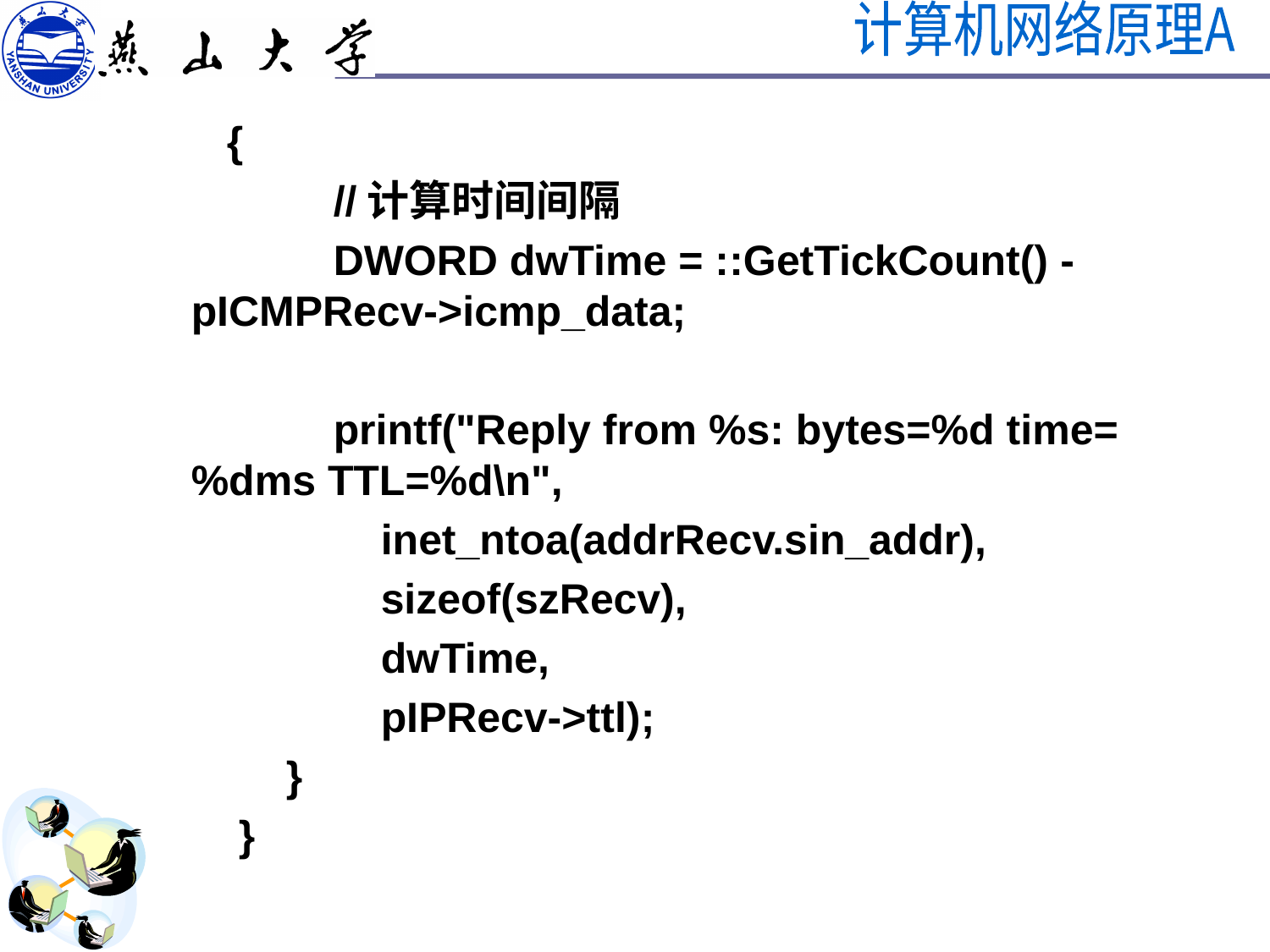

{
            //计算时间间隔
            DWORD dwTime = ::GetTickCount() - pICMPRecv->icmp_data;

            printf("Reply from %s: bytes=%d time=%dms TTL=%d\n",
                inet_ntoa(addrRecv.sin_addr),
                sizeof(szRecv),
                dwTime,
                pIPRecv->ttl);
        }
    }